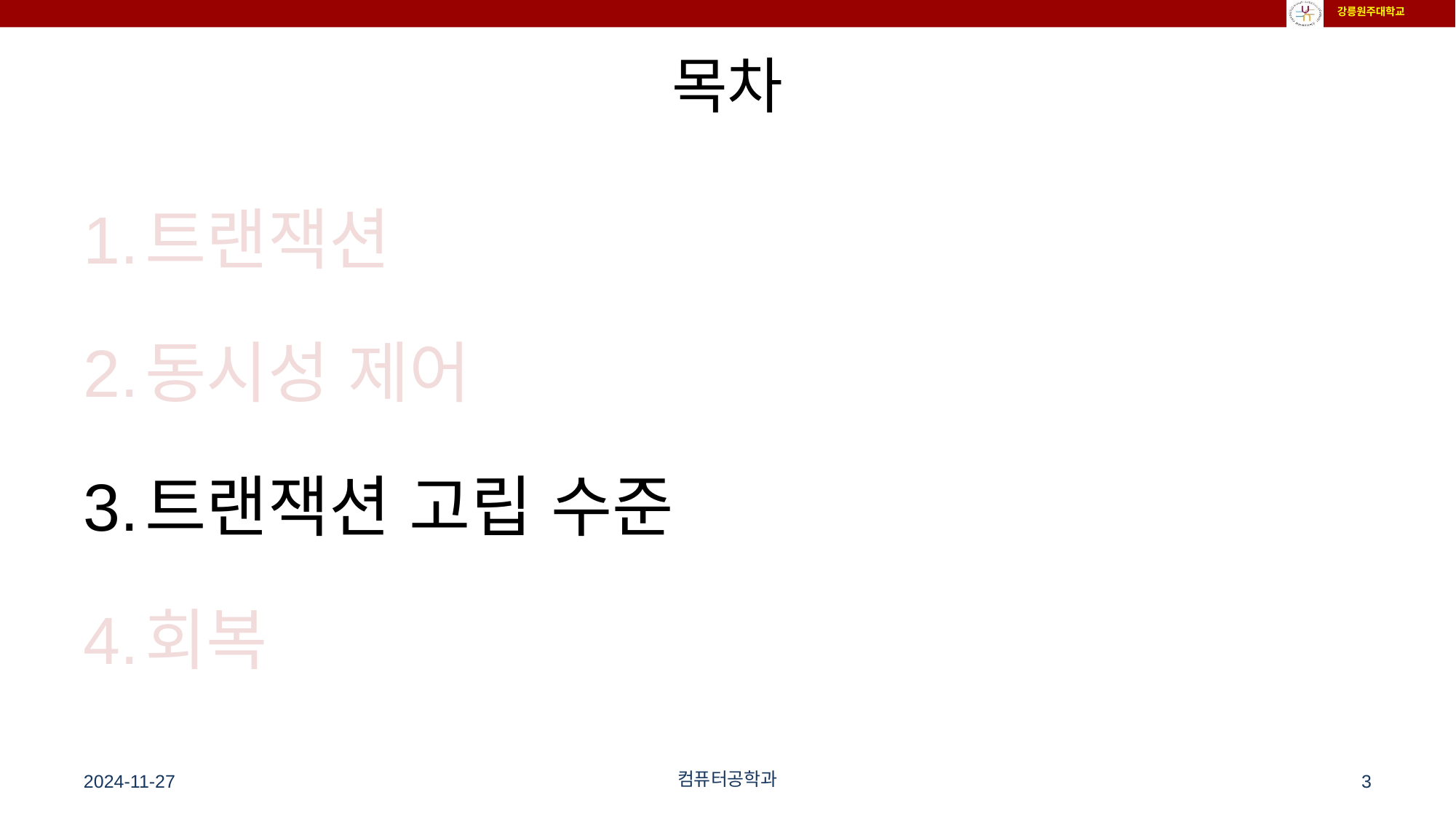

# 목차
트랜잭션
동시성 제어
트랜잭션 고립 수준
회복
2024-11-27
컴퓨터공학과
3